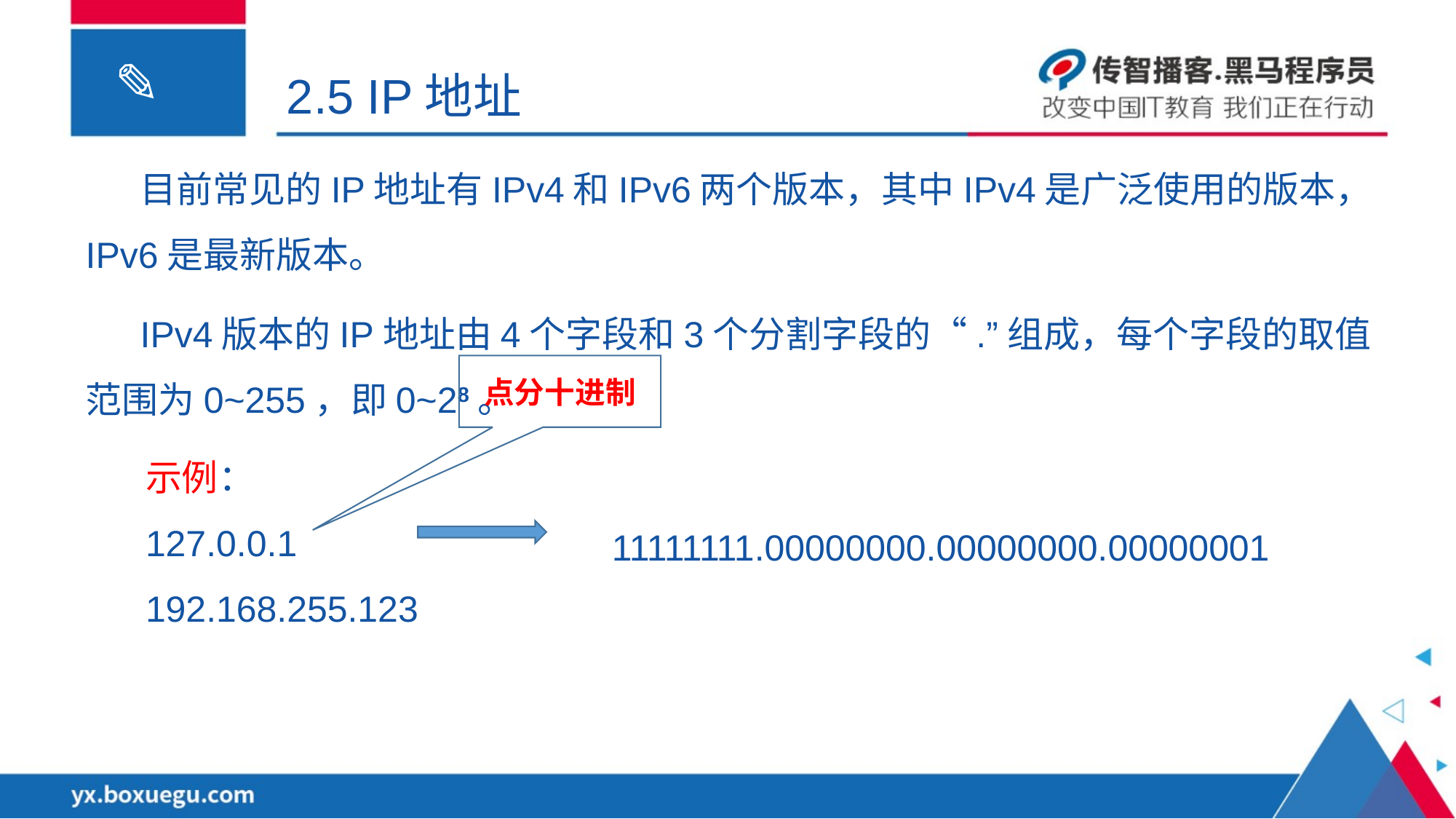

2.5 IP地址
目前常见的IP地址有IPv4和IPv6两个版本，其中IPv4是广泛使用的版本，IPv6是最新版本。
IPv4版本的IP地址由4个字段和3个分割字段的“.”组成，每个字段的取值范围为0~255，即0~28。
点分十进制
示例：
127.0.0.1
192.168.255.123
11111111.00000000.00000000.00000001